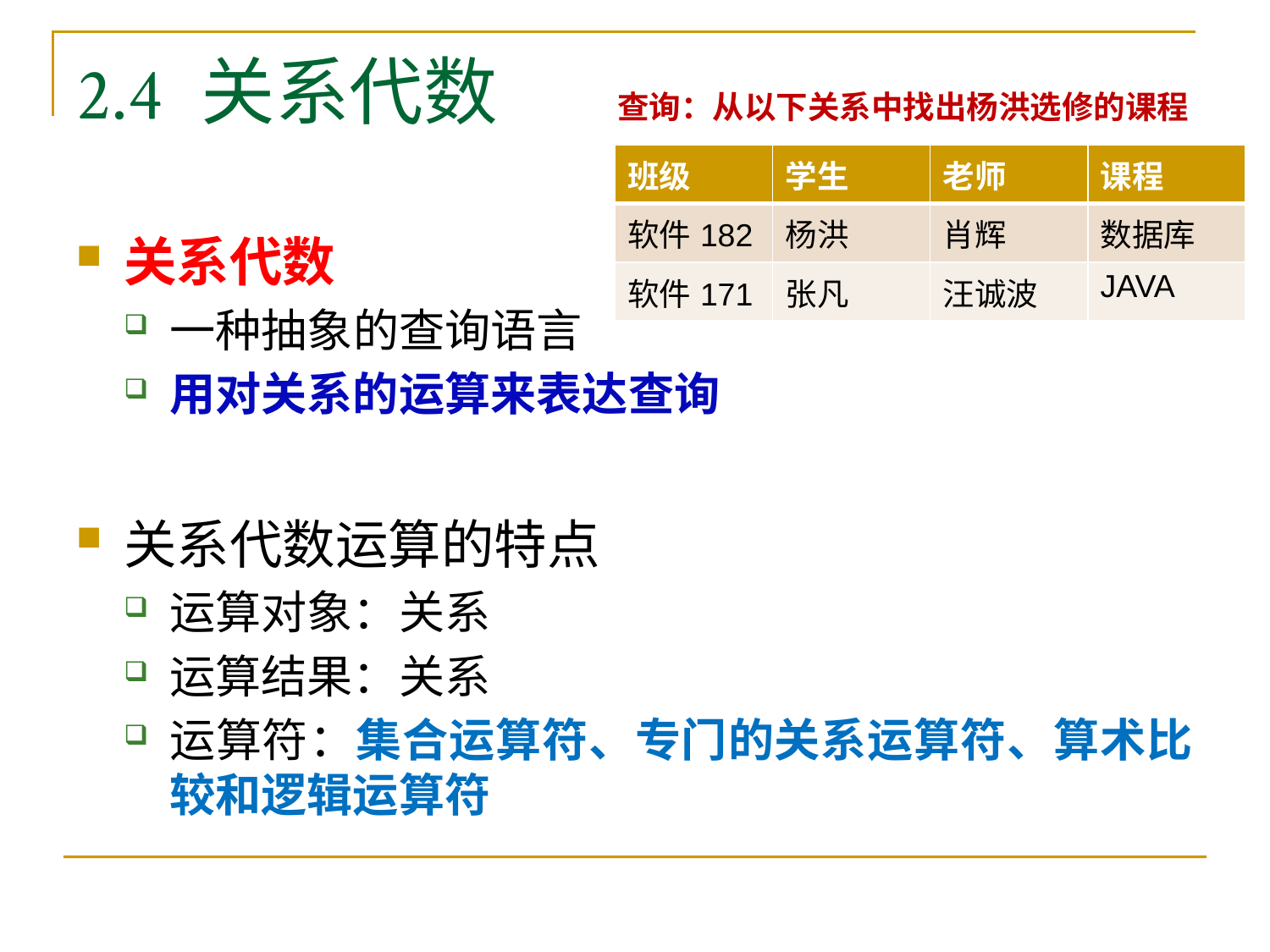

# 2.4 关系代数
查询：从以下关系中找出杨洪选修的课程
| 班级 | 学生 | 老师 | 课程 |
| --- | --- | --- | --- |
| 软件182 | 杨洪 | 肖辉 | 数据库 |
| 软件171 | 张凡 | 汪诚波 | JAVA |
关系代数
一种抽象的查询语言
用对关系的运算来表达查询

关系代数运算的特点
运算对象：关系
运算结果：关系
运算符：集合运算符、专门的关系运算符、算术比较和逻辑运算符